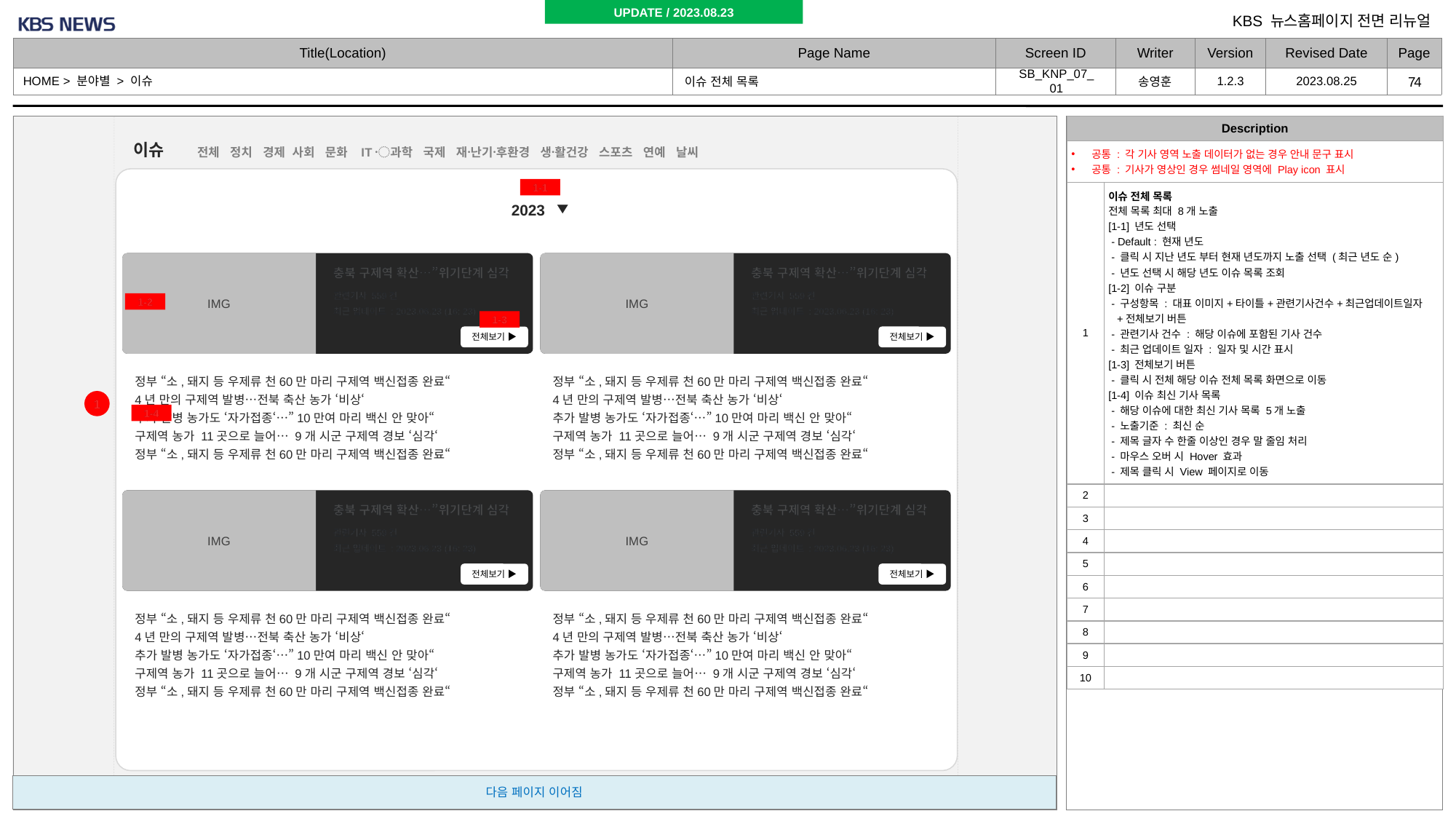

UPDATE / 2023.08.23
HOME > 분야별 > 이슈
SB_KNP_07_01
# 이슈 전체 목록
| Description |  |
| --- | --- |
| 공통 : 각 기사 영역 노출 데이터가 없는 경우 안내 문구 표시 공통 : 기사가 영상인 경우 썸네일 영역에 Play icon 표시 |  |
| 1 | 이슈 전체 목록 전체 목록 최대 8개 노출 [1-1] 년도 선택 - Default : 현재 년도 - 클릭 시 지난 년도 부터 현재 년도까지 노출 선택 (최근 년도 순) - 년도 선택 시 해당 년도 이슈 목록 조회 [1-2] 이슈 구분 - 구성항목 : 대표 이미지+타이틀+관련기사건수+최근업데이트일자 +전체보기 버튼 - 관련기사 건수 : 해당 이슈에 포함된 기사 건수 - 최근 업데이트 일자 : 일자 및 시간 표시 [1-3] 전체보기 버튼 - 클릭 시 전체 해당 이슈 전체 목록 화면으로 이동 [1-4] 이슈 최신 기사 목록 - 해당 이슈에 대한 최신 기사 목록 5개 노출 - 노출기준 : 최신 순 - 제목 글자 수 한줄 이상인 경우 말 줄임 처리 - 마우스 오버 시 Hover 효과 - 제목 클릭 시 View 페이지로 이동 |
| 2 |  |
| 3 |  |
| 4 |  |
| 5 |  |
| 6 |  |
| 7 |  |
| 8 |  |
| 9 |  |
| 10 |  |
이슈
전체   정치   경제  사회   문화   IT〮과학   국제   재난〮기후〮환경   생활〮건강   스포츠   연예   날씨

1-1
2023
▶

IMG

IMG
충북 구제역 확산…”위기단계 심각
충북 구제역 확산…”위기단계 심각
관련기사 559건
관련기사 559건
1-2
최근 업데이트 : 2023.06.23 (16: 23)
최근 업데이트 : 2023.06.23 (16: 23)
1-3
전체보기 ▶
전체보기 ▶
정부 “소,돼지 등 우제류 천60만 마리 구제역 백신접종 완료“
4년 만의 구제역 발병…전북 축산 농가 ‘비상‘
추가 발병 농가도 ‘자가접종‘…”10만여 마리 백신 안 맞아“
구제역 농가 11곳으로 늘어… 9개 시군 구제역 경보 ‘심각‘
정부 “소,돼지 등 우제류 천60만 마리 구제역 백신접종 완료“
정부 “소,돼지 등 우제류 천60만 마리 구제역 백신접종 완료“
4년 만의 구제역 발병…전북 축산 농가 ‘비상‘
추가 발병 농가도 ‘자가접종‘…”10만여 마리 백신 안 맞아“
구제역 농가 11곳으로 늘어… 9개 시군 구제역 경보 ‘심각‘
정부 “소,돼지 등 우제류 천60만 마리 구제역 백신접종 완료“
1
1-4

IMG

IMG
충북 구제역 확산…”위기단계 심각
충북 구제역 확산…”위기단계 심각
관련기사 559건
관련기사 559건
최근 업데이트 : 2023.06.23 (16: 23)
최근 업데이트 : 2023.06.23 (16: 23)
전체보기 ▶
전체보기 ▶
정부 “소,돼지 등 우제류 천60만 마리 구제역 백신접종 완료“
4년 만의 구제역 발병…전북 축산 농가 ‘비상‘
추가 발병 농가도 ‘자가접종‘…”10만여 마리 백신 안 맞아“
구제역 농가 11곳으로 늘어… 9개 시군 구제역 경보 ‘심각‘
정부 “소,돼지 등 우제류 천60만 마리 구제역 백신접종 완료“
정부 “소,돼지 등 우제류 천60만 마리 구제역 백신접종 완료“
4년 만의 구제역 발병…전북 축산 농가 ‘비상‘
추가 발병 농가도 ‘자가접종‘…”10만여 마리 백신 안 맞아“
구제역 농가 11곳으로 늘어… 9개 시군 구제역 경보 ‘심각‘
정부 “소,돼지 등 우제류 천60만 마리 구제역 백신접종 완료“